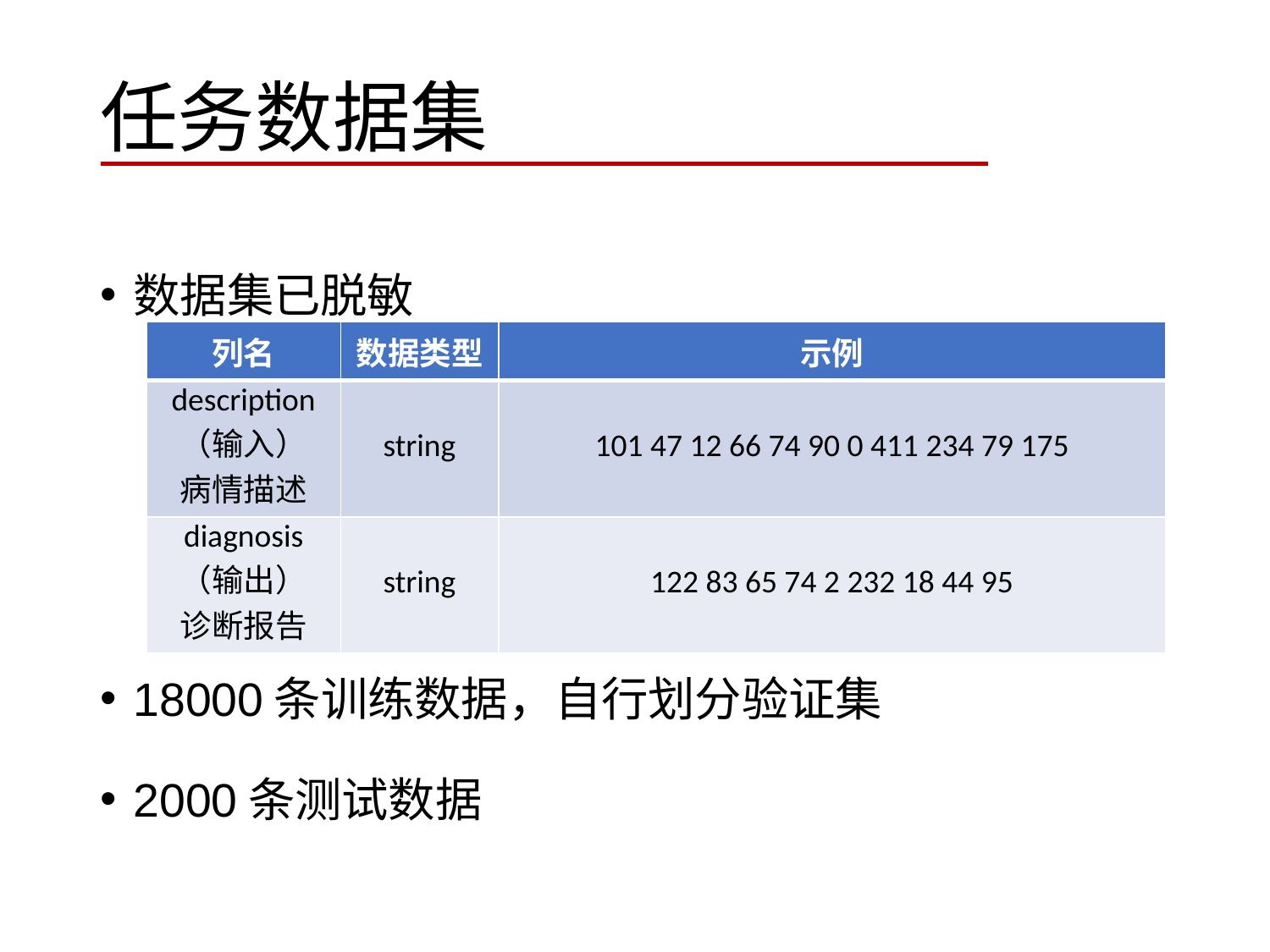

# 任务数据集
数据集已脱敏

18000条训练数据，自行划分验证集
2000条测试数据

| 列名 | 数据类型 | 示例 |
| --- | --- | --- |
| description （输入） 病情描述 | string | 101 47 12 66 74 90 0 411 234 79 175 |
| diagnosis （输出） 诊断报告 | string | 122 83 65 74 2 232 18 44 95 |